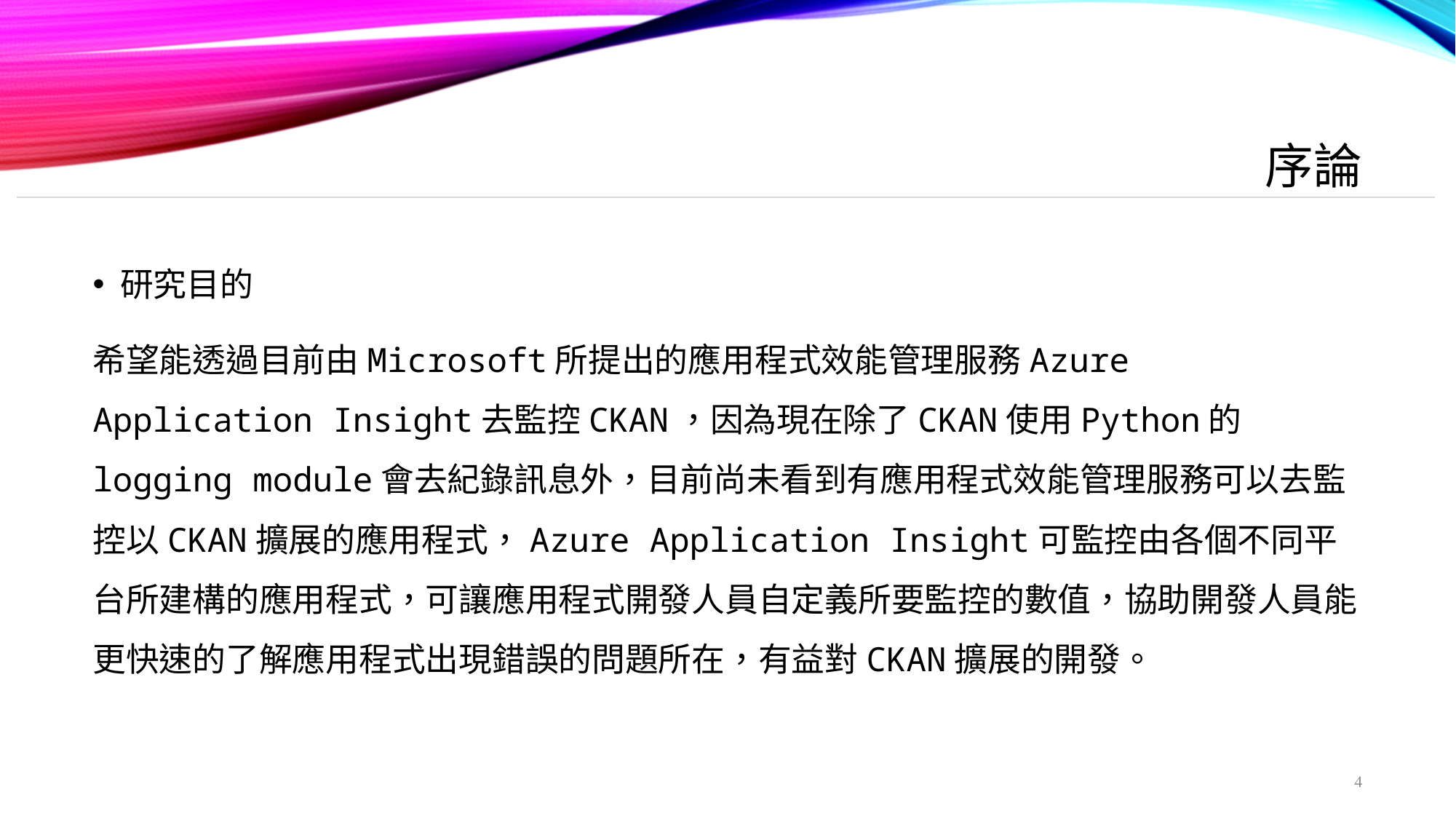

# 序論
研究目的
希望能透過目前由Microsoft所提出的應用程式效能管理服務Azure Application Insight去監控CKAN，因為現在除了CKAN使用Python的logging module會去紀錄訊息外，目前尚未看到有應用程式效能管理服務可以去監控以CKAN擴展的應用程式，Azure Application Insight可監控由各個不同平台所建構的應用程式，可讓應用程式開發人員自定義所要監控的數值，協助開發人員能更快速的了解應用程式出現錯誤的問題所在，有益對CKAN擴展的開發。
4